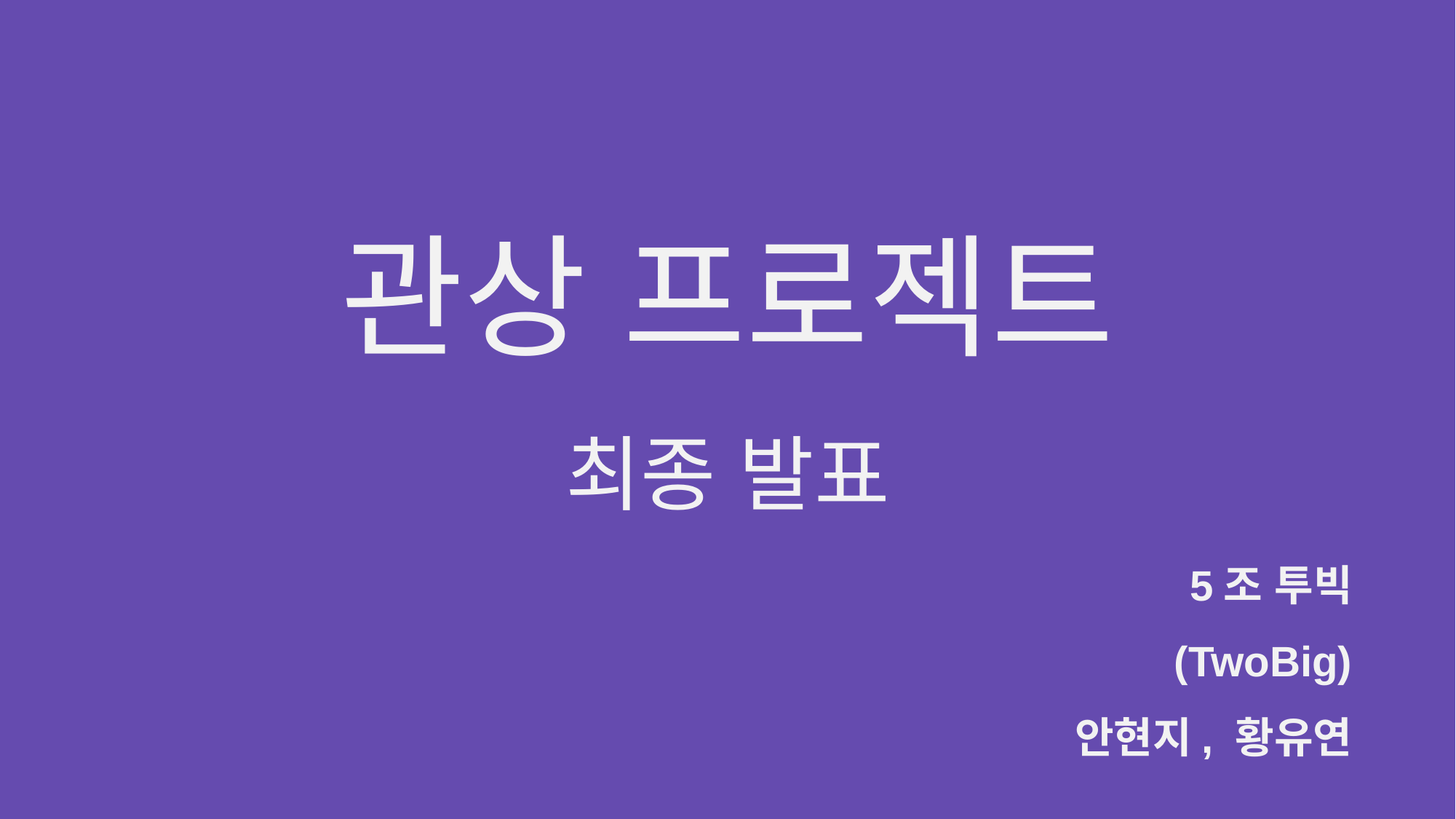

관상 프로젝트
최종 발표
5조 투빅 (TwoBig)
안현지, 황유연